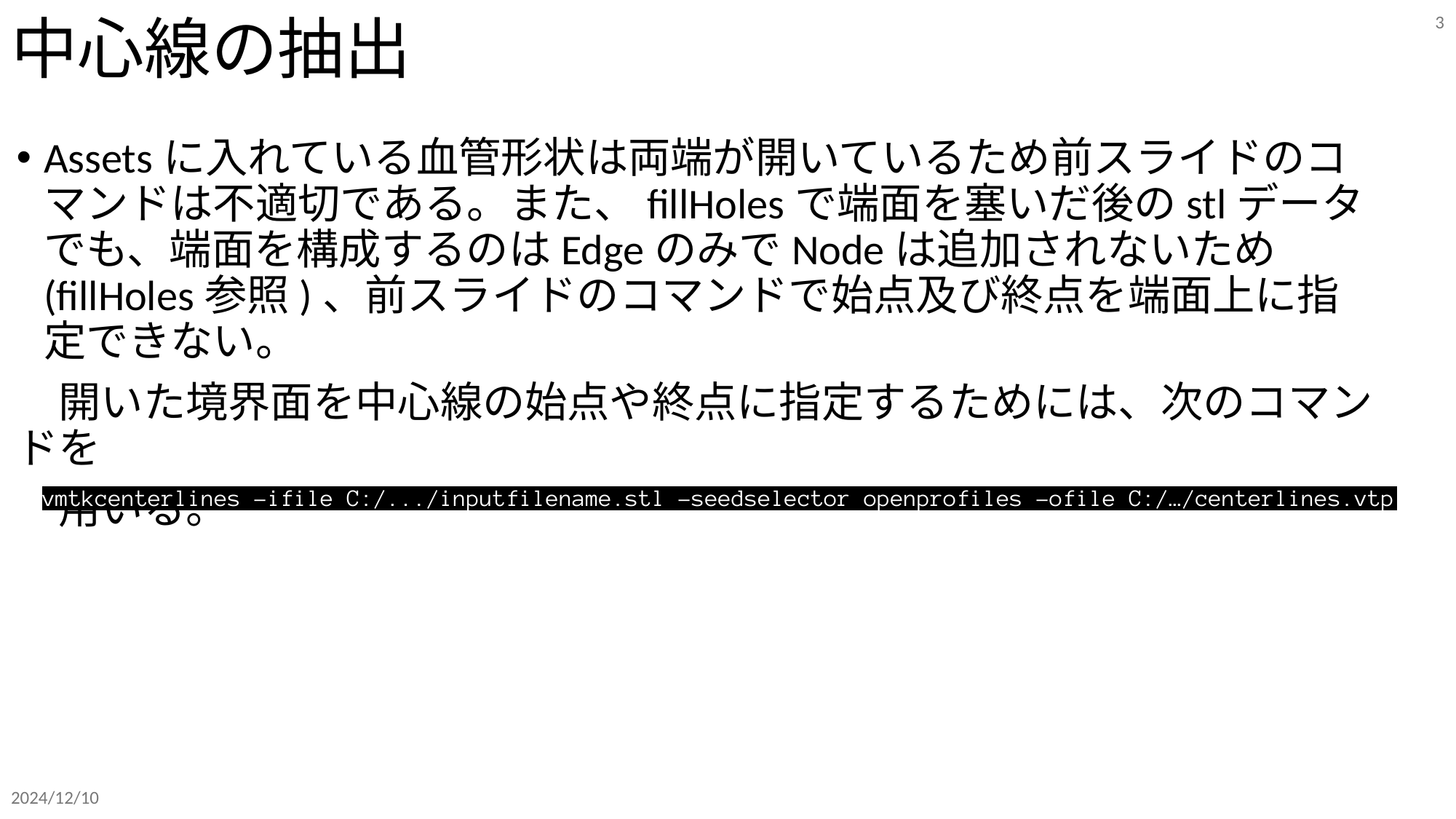

3
# 中心線の抽出
Assetsに入れている血管形状は両端が開いているため前スライドのコマンドは不適切である。また、fillHolesで端面を塞いだ後のstlデータでも、端面を構成するのはEdgeのみでNodeは追加されないため(fillHoles参照)、前スライドのコマンドで始点及び終点を端面上に指定できない。
　開いた境界面を中心線の始点や終点に指定するためには、次のコマンドを
　用いる。

vmtkcenterlines -ifile ‪C:/.../inputfilename.stl -seedselector openprofiles -ofile C:/…/centerlines.vtp
2024/12/10